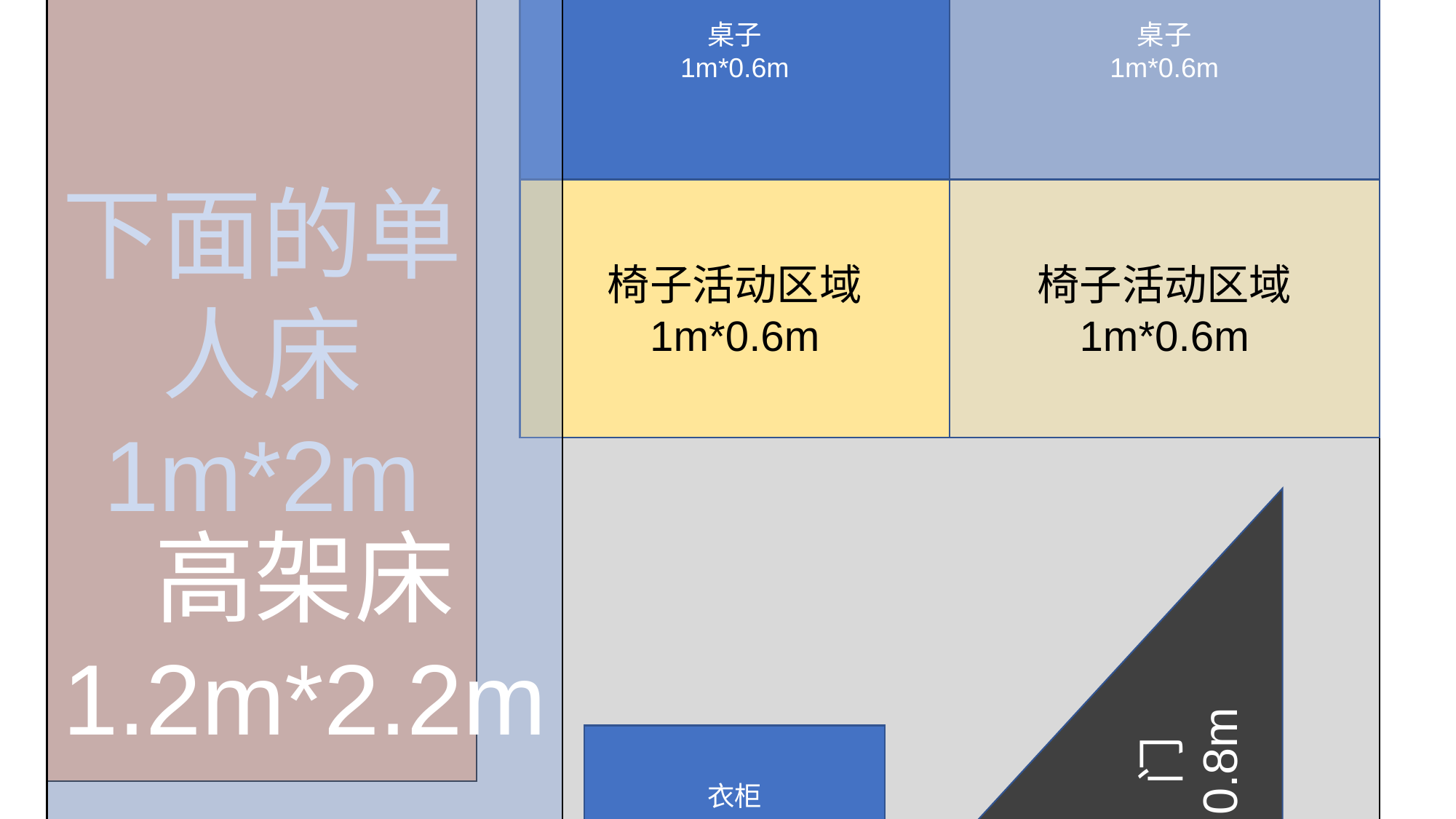

高架床
1.2m*2.2m
桌子
1m*0.6m
桌子
1m*0.6m

下面的单人床
1m*2m
椅子活动区域
1m*0.6m
椅子活动区域
1m*0.6m
门
0.8m
衣柜
0.4m*0.6m